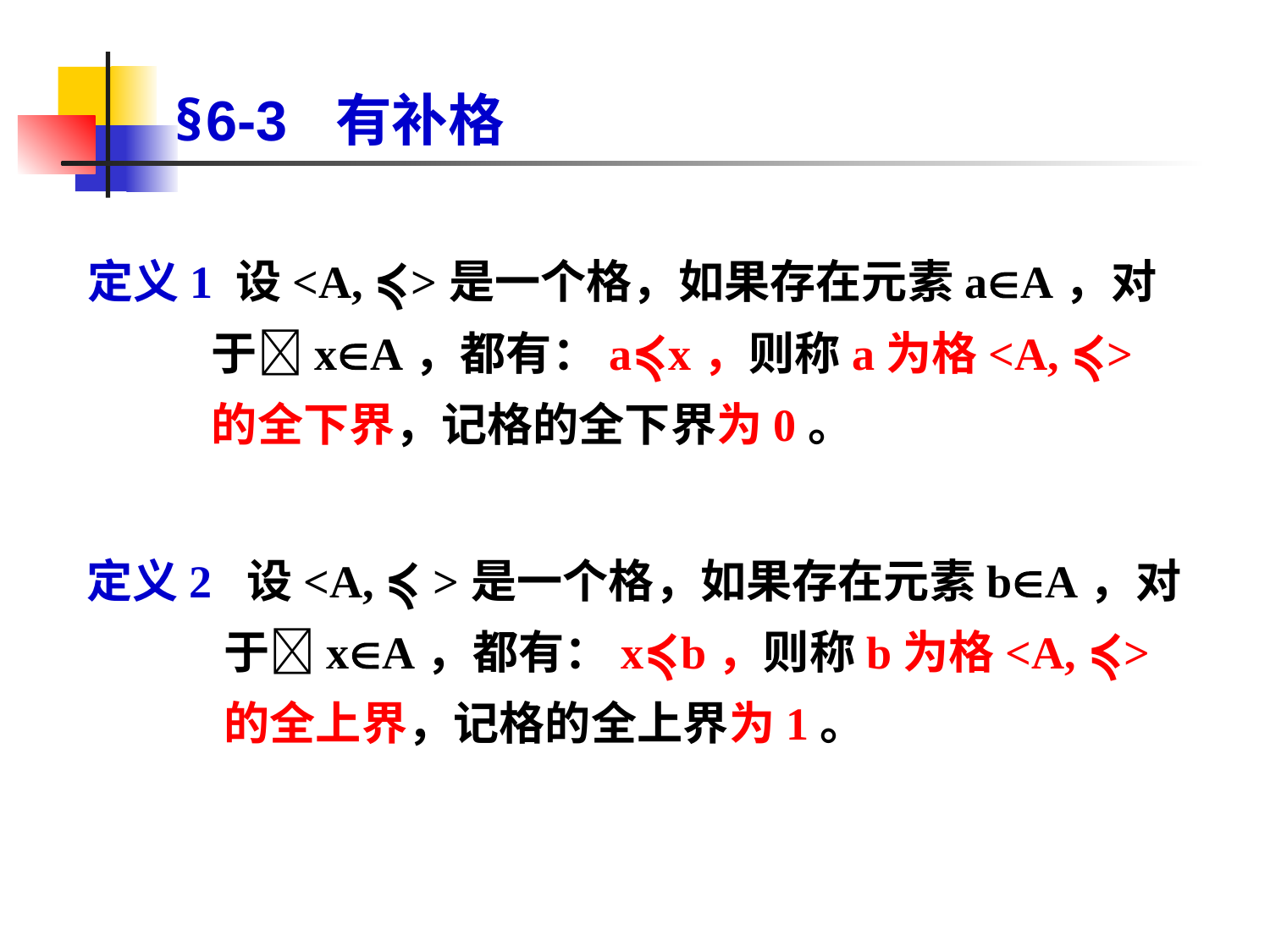

# §6-3 有补格
定义1 设<A, ≼>是一个格，如果存在元素a∈A，对于∀x∈A，都有：a≼x，则称a为格<A, ≼>的全下界，记格的全下界为0。
定义2  设<A, ≼ >是一个格，如果存在元素b∈A，对于∀x∈A，都有：x≼b，则称b为格<A, ≼>的全上界，记格的全上界为1。
21